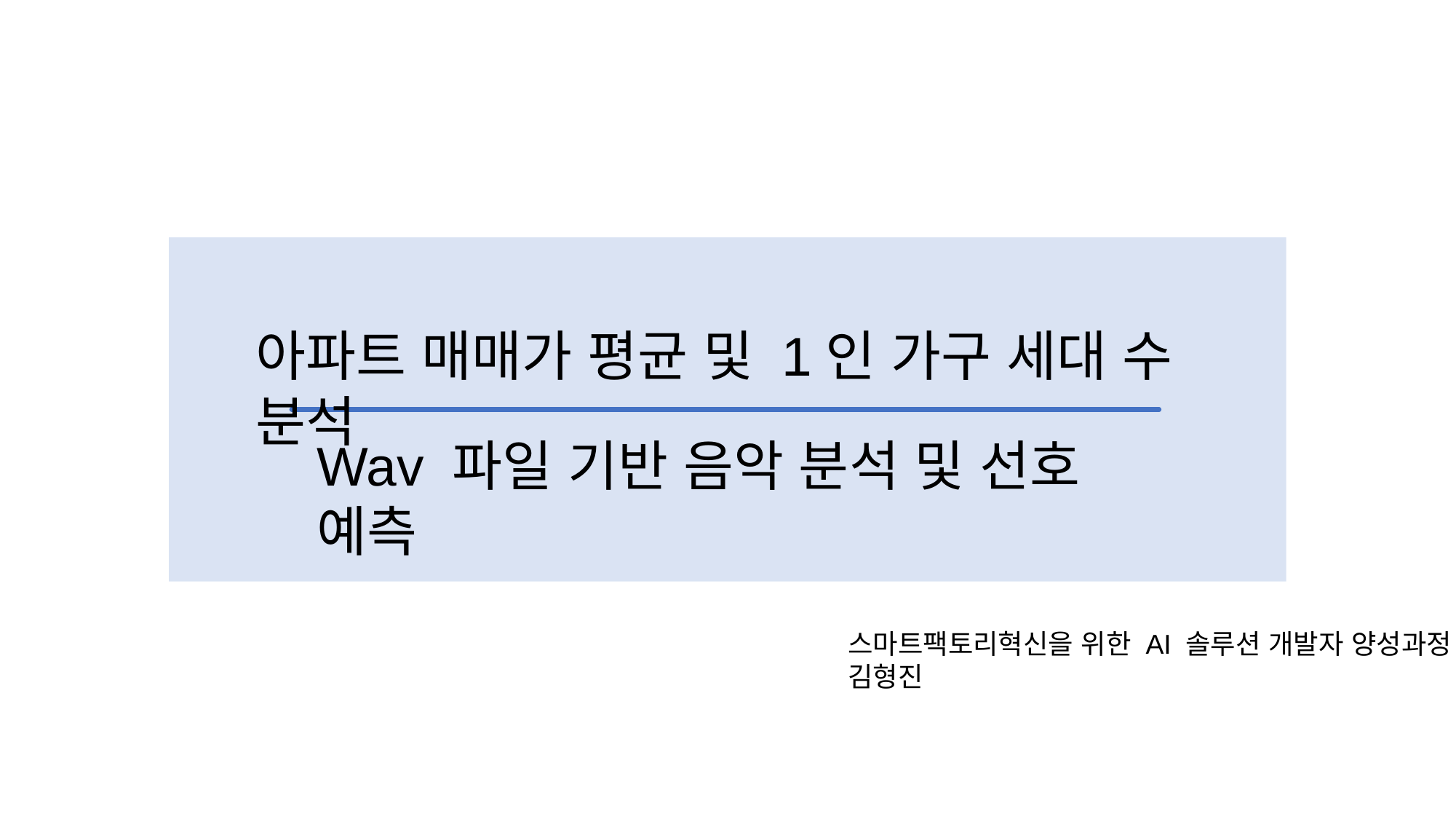

아파트 매매가 평균 및 1인 가구 세대 수 분석
Wav 파일 기반 음악 분석 및 선호 예측
스마트팩토리혁신을 위한 AI 솔루션 개발자 양성과정
김형진